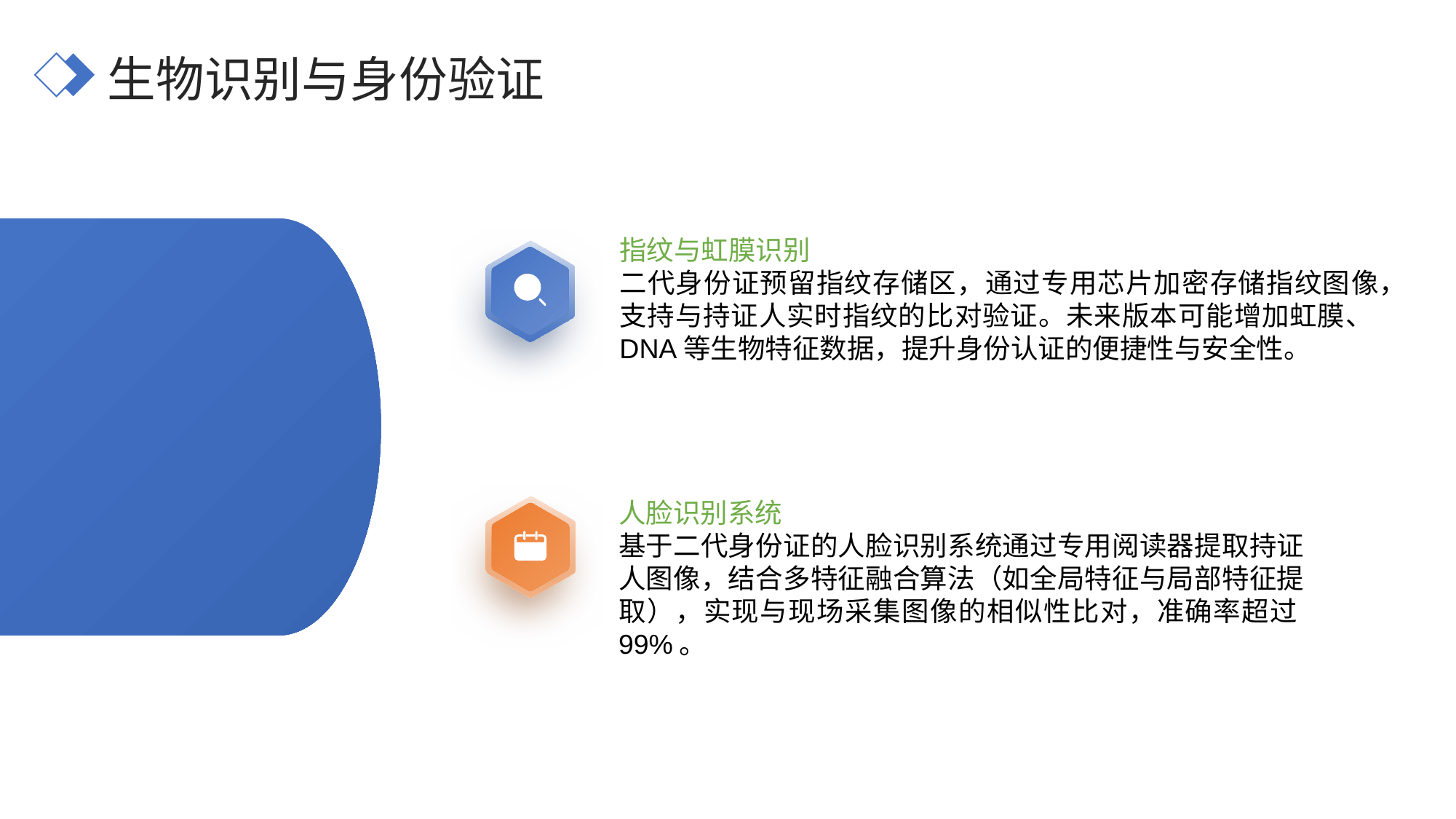

生物识别与身份验证

指纹与虹膜识别
二代身份证预留指纹存储区，通过专用芯片加密存储指纹图像，支持与持证人实时指纹的比对验证。未来版本可能增加虹膜、DNA等生物特征数据，提升身份认证的便捷性与安全性。

人脸识别系统
基于二代身份证的人脸识别系统通过专用阅读器提取持证人图像，结合多特征融合算法（如全局特征与局部特征提取），实现与现场采集图像的相似性比对，准确率超过99%。